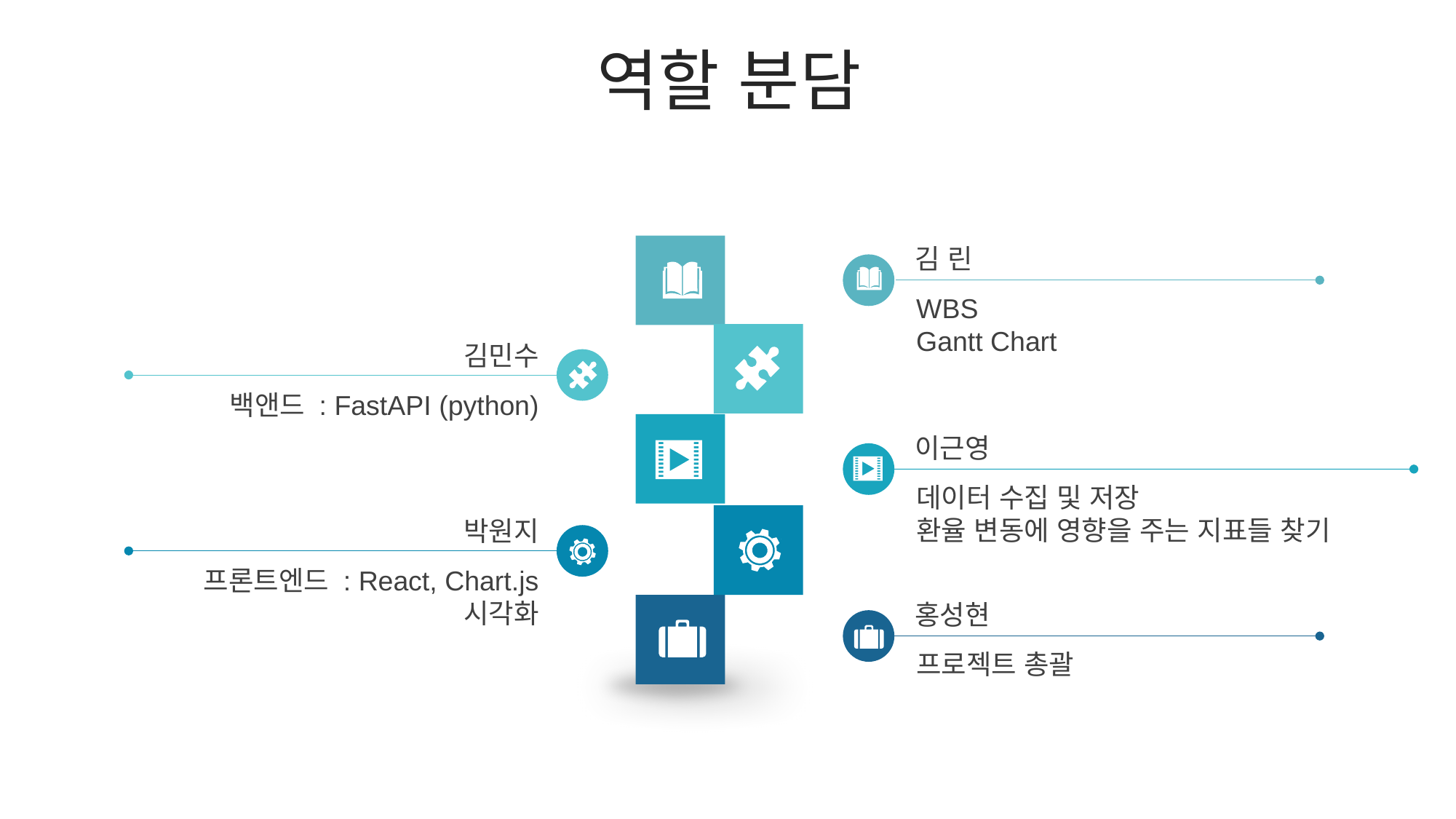

역할 분담

김 린

WBS
Gantt Chart
김민수

백앤드 : FastAPI (python)
이근영

데이터 수집 및 저장
환율 변동에 영향을 주는 지표들 찾기
박원지

프론트엔드 : React, Chart.js
시각화
홍성현

프로젝트 총괄